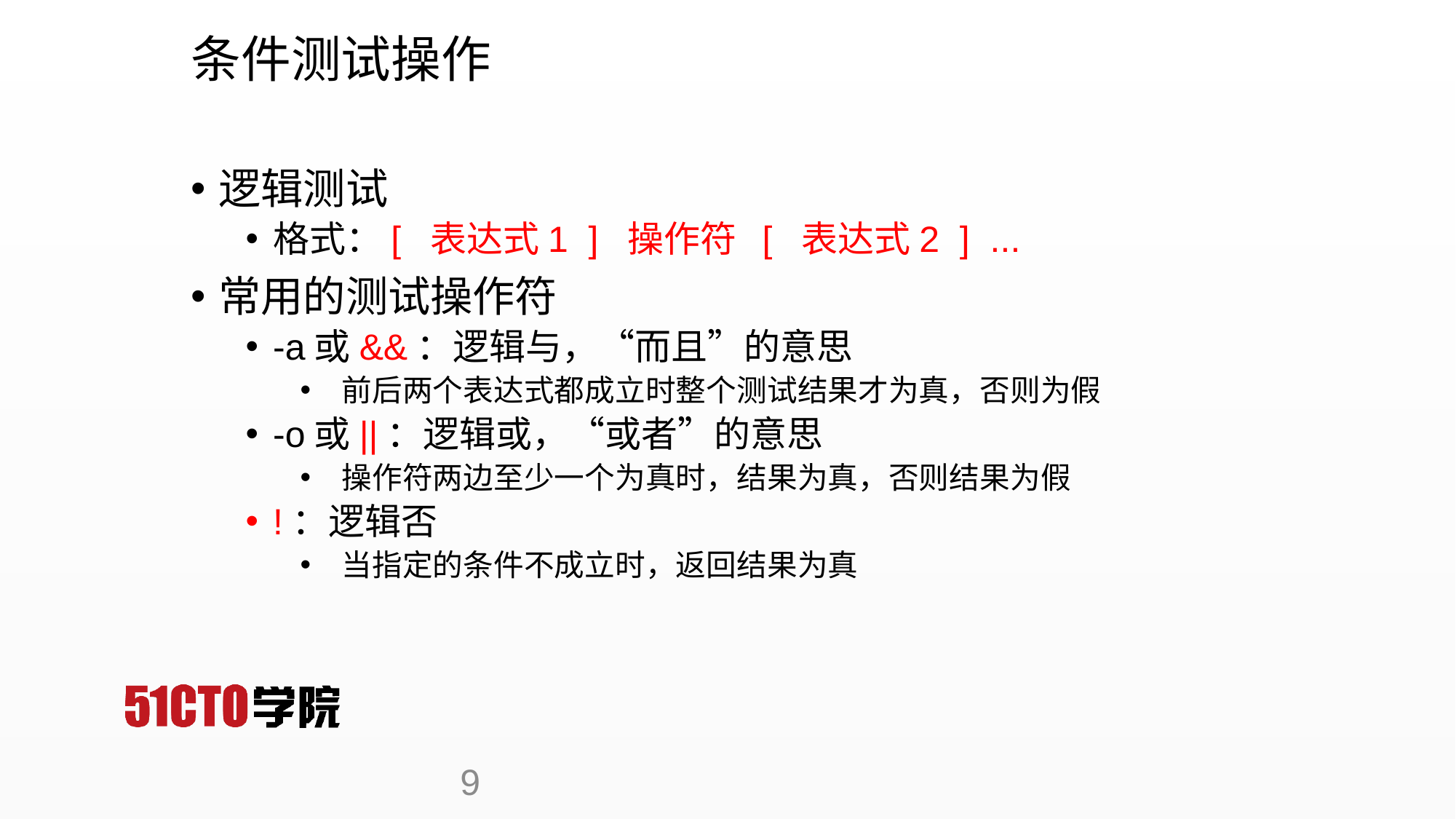

# 条件测试操作
逻辑测试
格式：[  表达式1  ]  操作符  [  表达式2  ]  ...
常用的测试操作符
-a或&&：逻辑与，“而且”的意思
 前后两个表达式都成立时整个测试结果才为真，否则为假
-o或||：逻辑或，“或者”的意思
 操作符两边至少一个为真时，结果为真，否则结果为假
!：逻辑否
 当指定的条件不成立时，返回结果为真
9